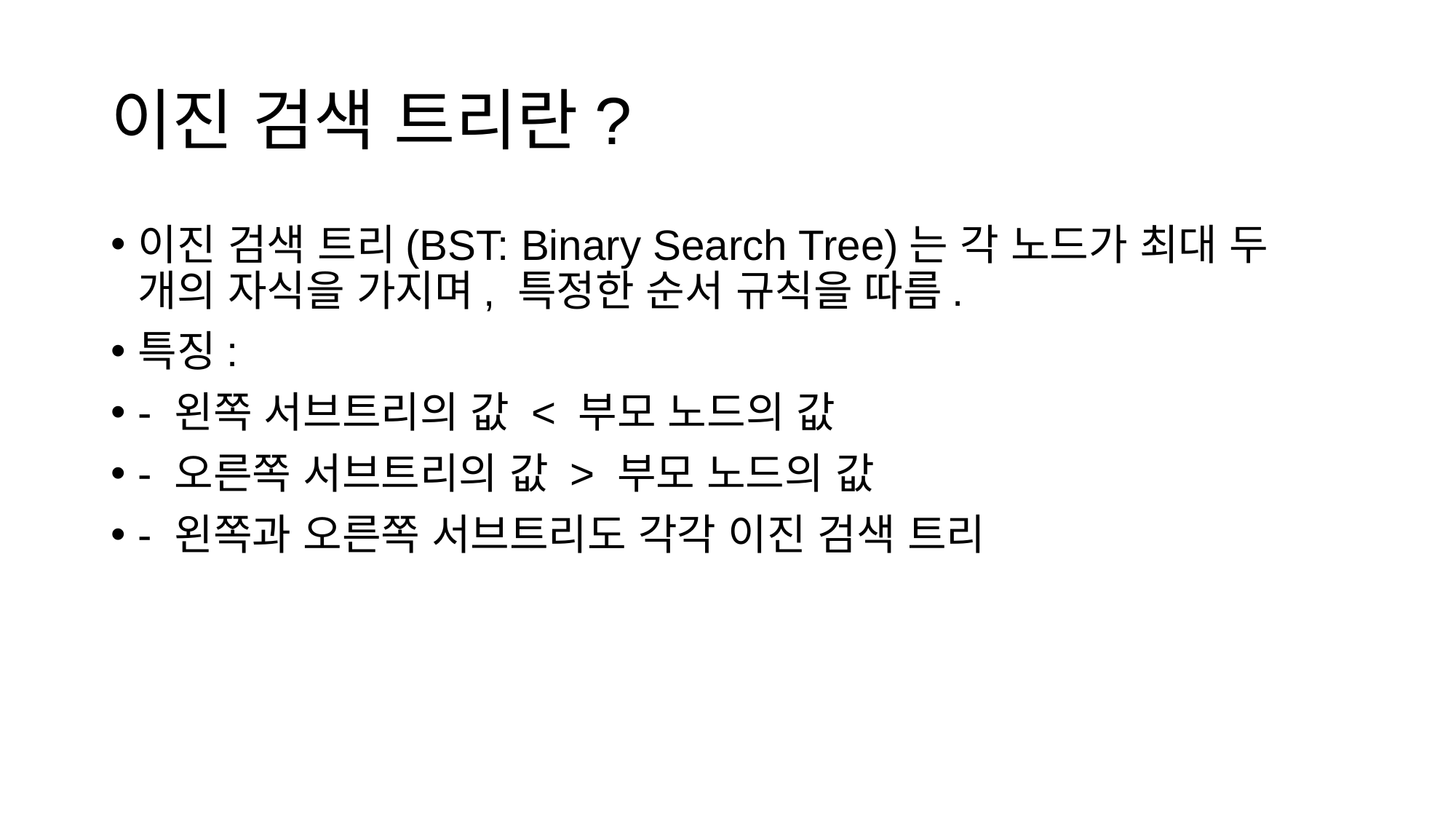

# 이진 검색 트리란?
이진 검색 트리(BST: Binary Search Tree)는 각 노드가 최대 두 개의 자식을 가지며, 특정한 순서 규칙을 따름.
특징:
- 왼쪽 서브트리의 값 < 부모 노드의 값
- 오른쪽 서브트리의 값 > 부모 노드의 값
- 왼쪽과 오른쪽 서브트리도 각각 이진 검색 트리